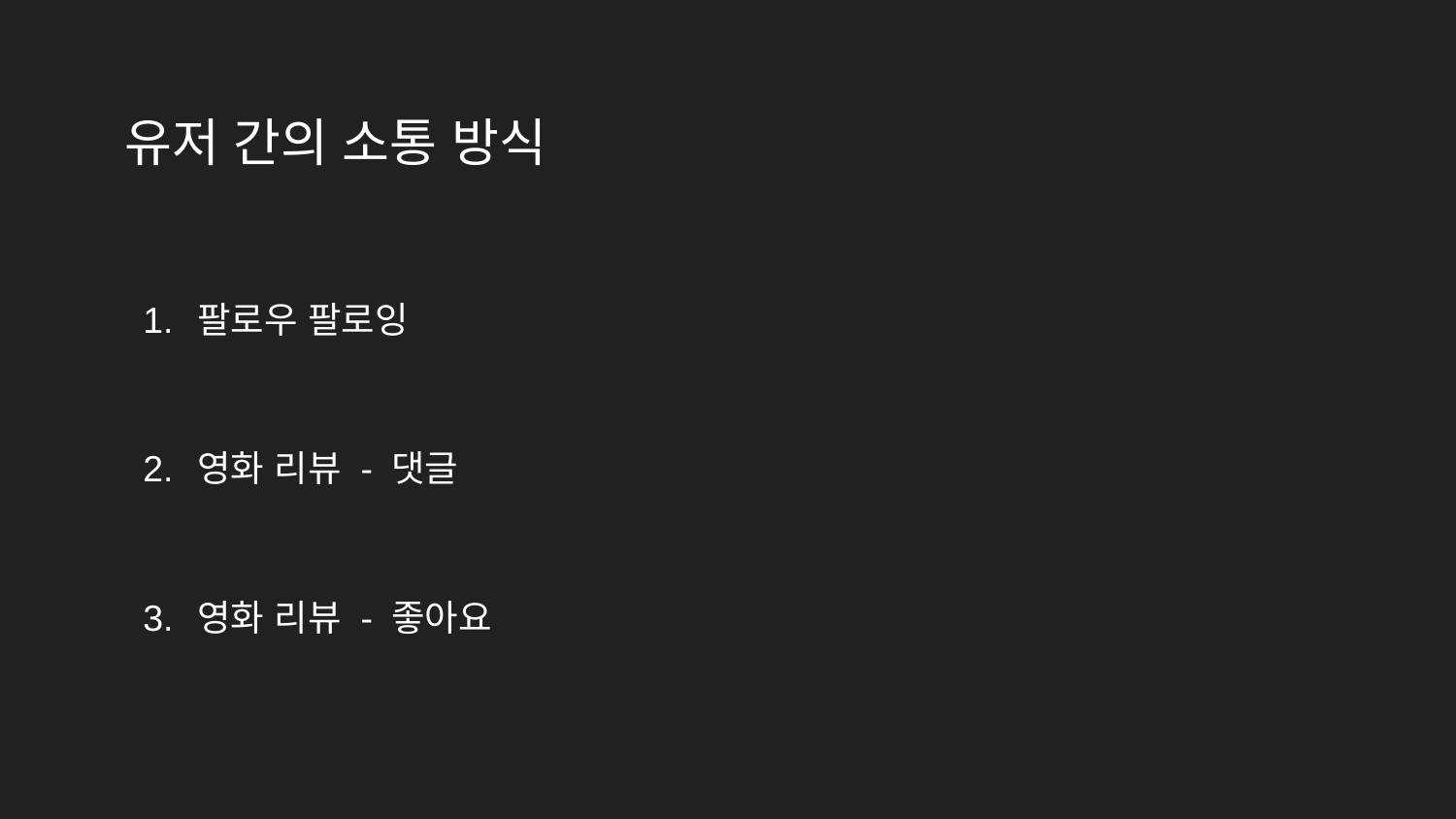

# 유저 간의 소통 방식

팔로우 팔로잉

영화 리뷰 - 댓글

영화 리뷰 - 좋아요